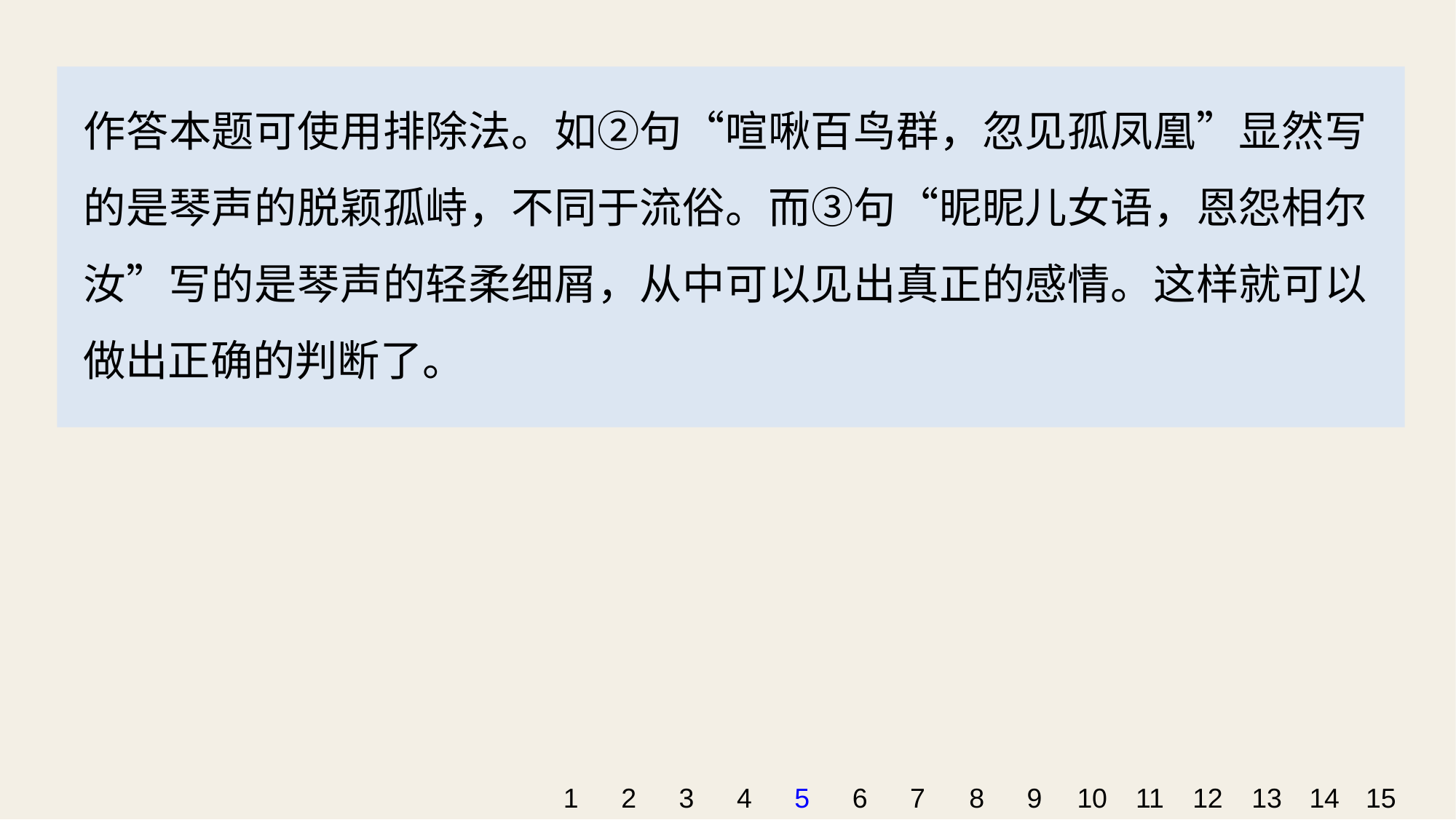

作答本题可使用排除法。如②句“喧啾百鸟群，忽见孤凤凰”显然写的是琴声的脱颖孤峙，不同于流俗。而③句“昵昵儿女语，恩怨相尔汝”写的是琴声的轻柔细屑，从中可以见出真正的感情。这样就可以做出正确的判断了。
1
2
3
4
5
6
7
8
9
10
11
12
13
14
15